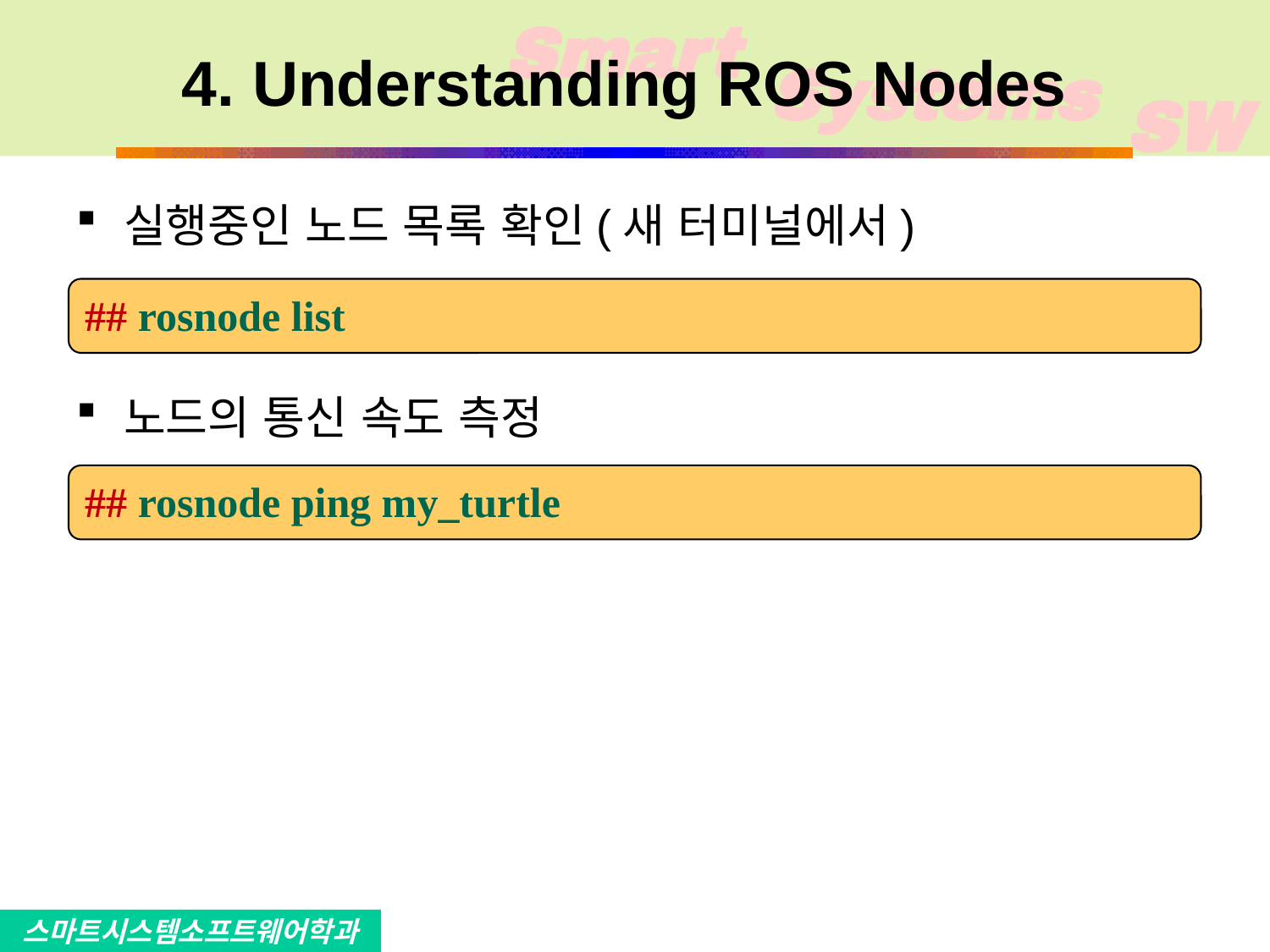

# 4. Understanding ROS Nodes
실행중인 노드 목록 확인(새 터미널에서)

노드의 통신 속도 측정
## rosnode list
## rosnode ping my_turtle